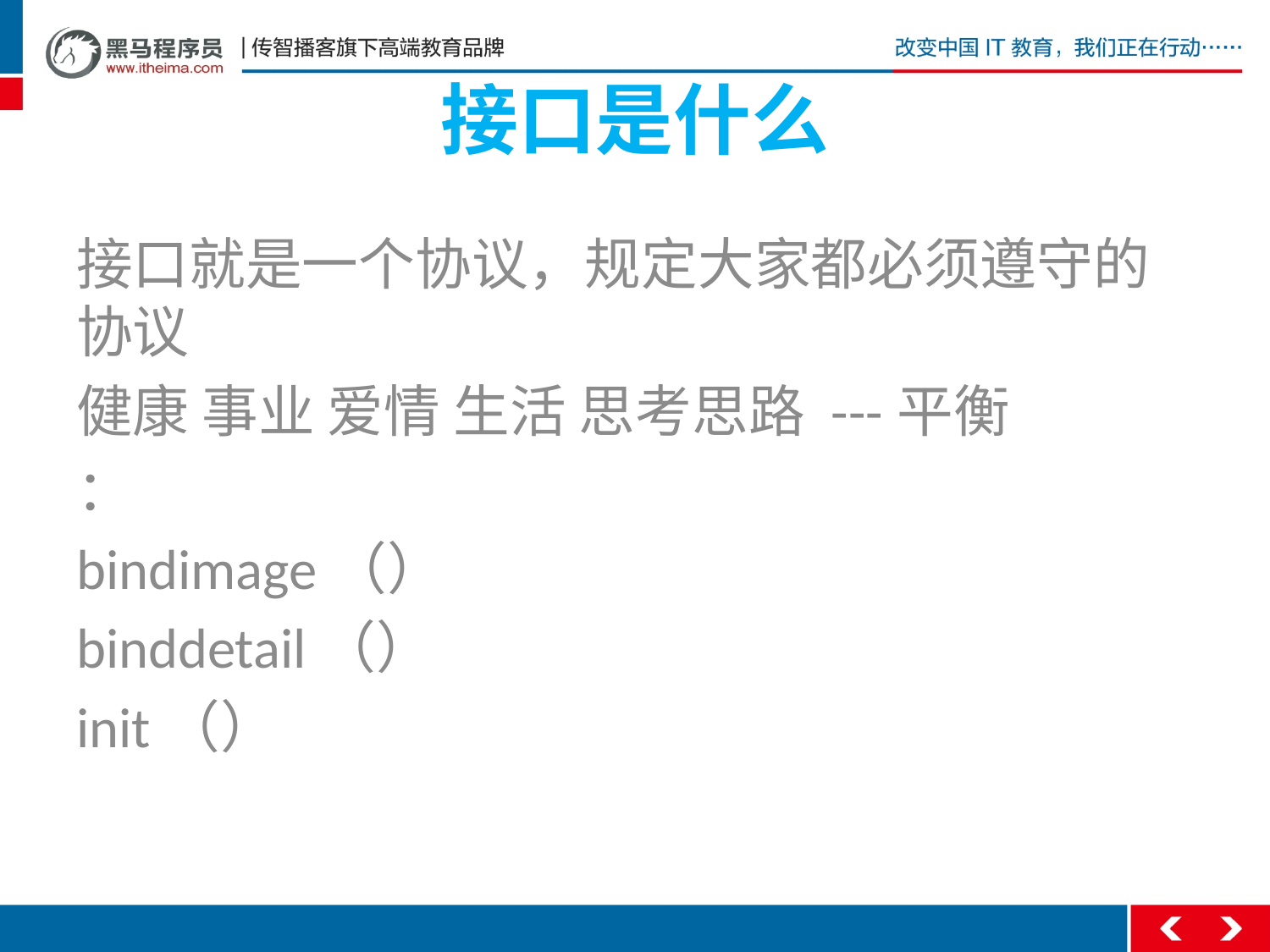

# 接口是什么
接口就是一个协议，规定大家都必须遵守的协议
健康 事业 爱情 生活 思考思路 ---平衡
：
bindimage（）
binddetail（）
init（）